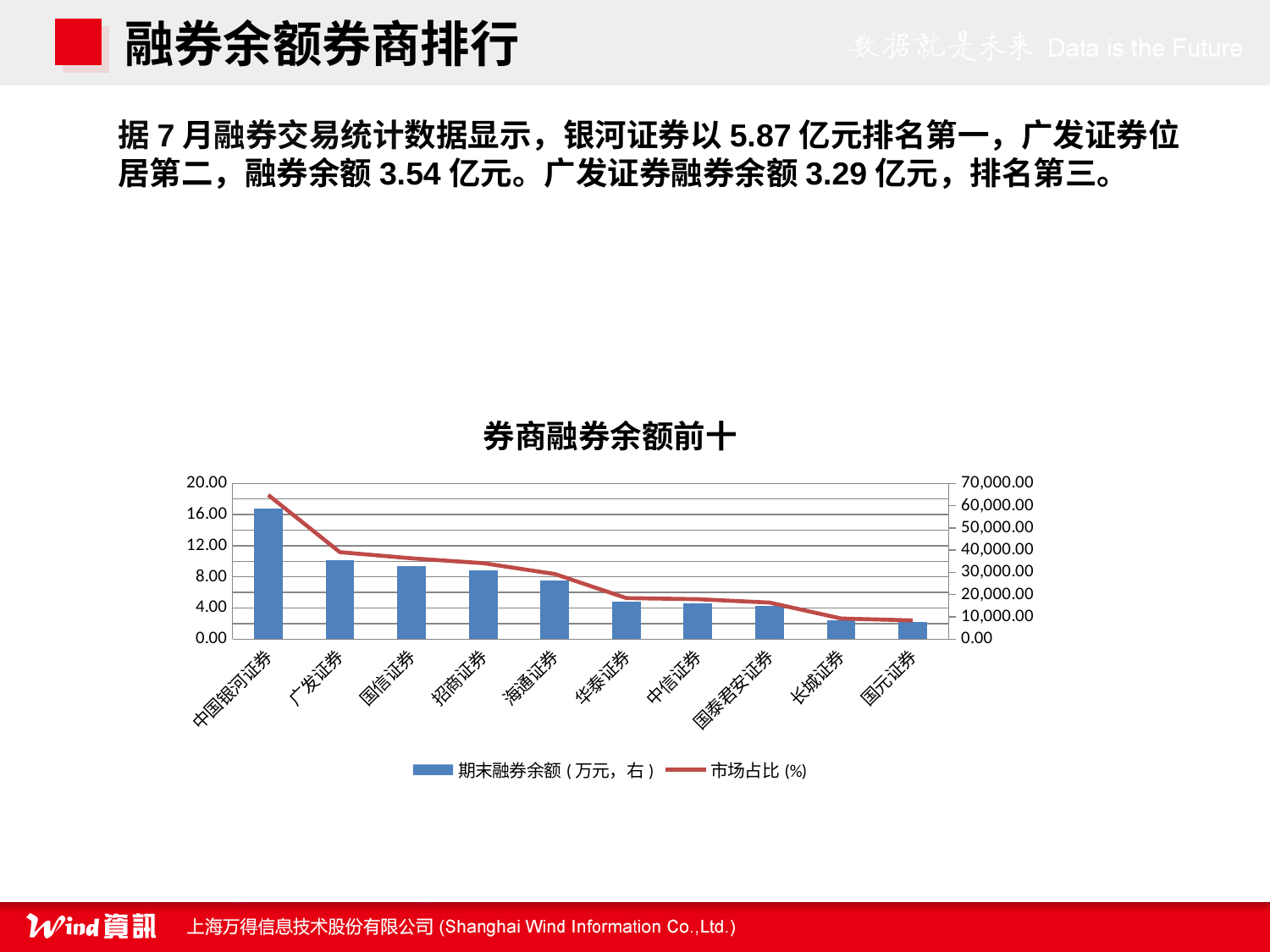

融券余额券商排行
据7月融券交易统计数据显示，银河证券以5.87亿元排名第一，广发证券位居第二，融券余额3.54亿元。广发证券融券余额3.29亿元，排名第三。

### Chart: 券商融券余额前十

| Category | 期末融券余额(万元，右) | 市场占比(%) |
|---|---|---|
| 中国银河证券 | 58719.3099 | 18.52323470371683 |
| 广发证券 | 35431.9353 | 11.177141807124837 |
| 国信证券 | 32926.994699999996 | 10.386948551589501 |
| 招商证券 | 30950.997499999998 | 9.763612548972631 |
| 海通证券 | 26536.264199999998 | 8.370967757855725 |
| 华泰证券 | 16710.167699999998 | 5.271287397156008 |
| 中信证券 | 16264.9884 | 5.130853855393005 |
| 国泰君安证券 | 14882.1731 | 4.694639390382909 |
| 长城证券 | 8389.1818 | 2.6464000295335492 |
| 国元证券 | 7628.826 | 2.4065428349289446 |